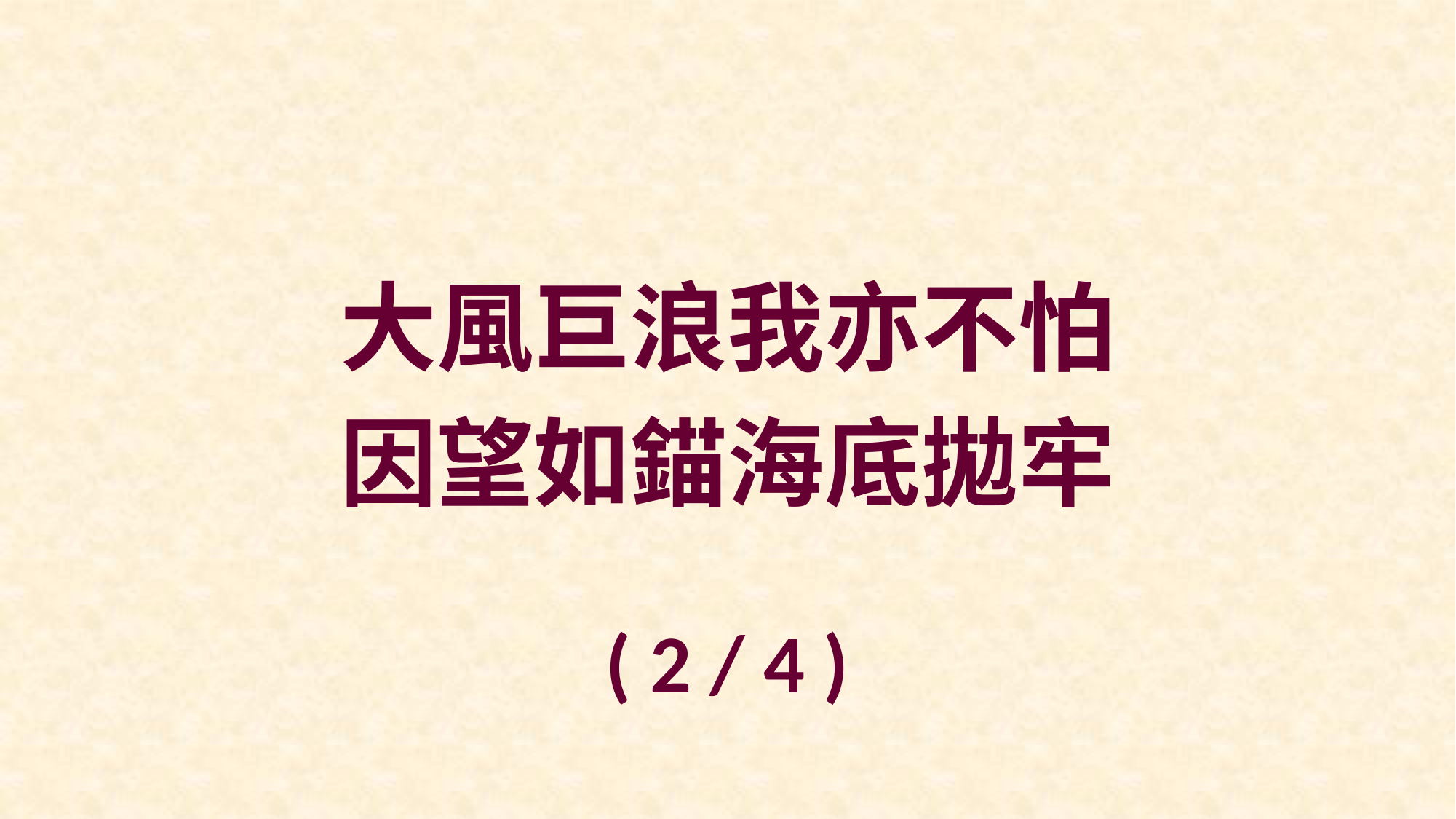

大風巨浪我亦不怕
因望如錨海底拋牢
( 2 / 4 )